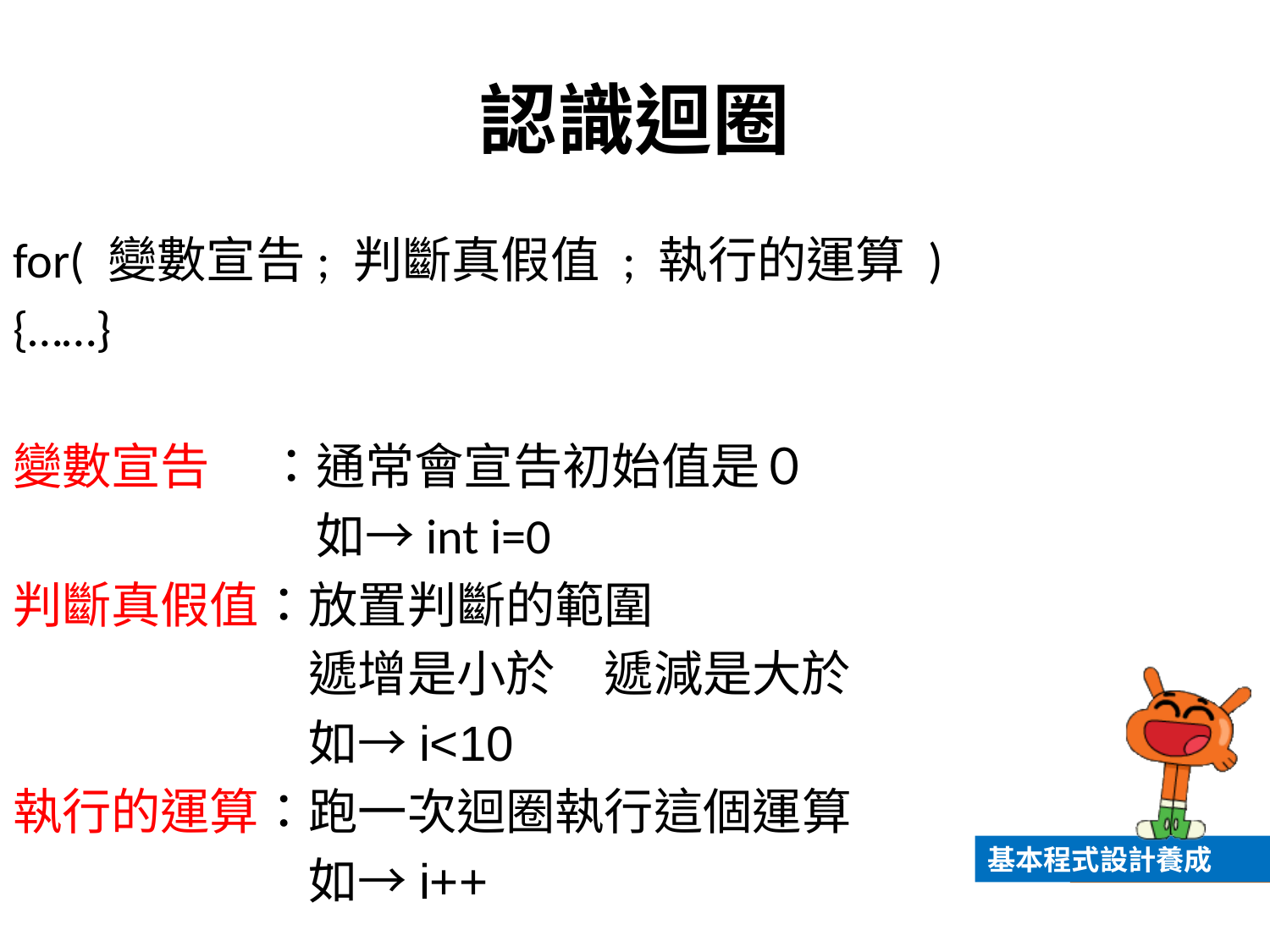

# 認識迴圈
for( 變數宣告; 判斷真假值 ; 執行的運算 )
{……}

變數宣告	：通常會宣告初始值是０
		　如→int i=0
判斷真假值：放置判斷的範圍
　　　　　　遞增是小於　遞減是大於
　　　　　　如→i<10
執行的運算：跑一次迴圈執行這個運算
　　　　　　如→i++